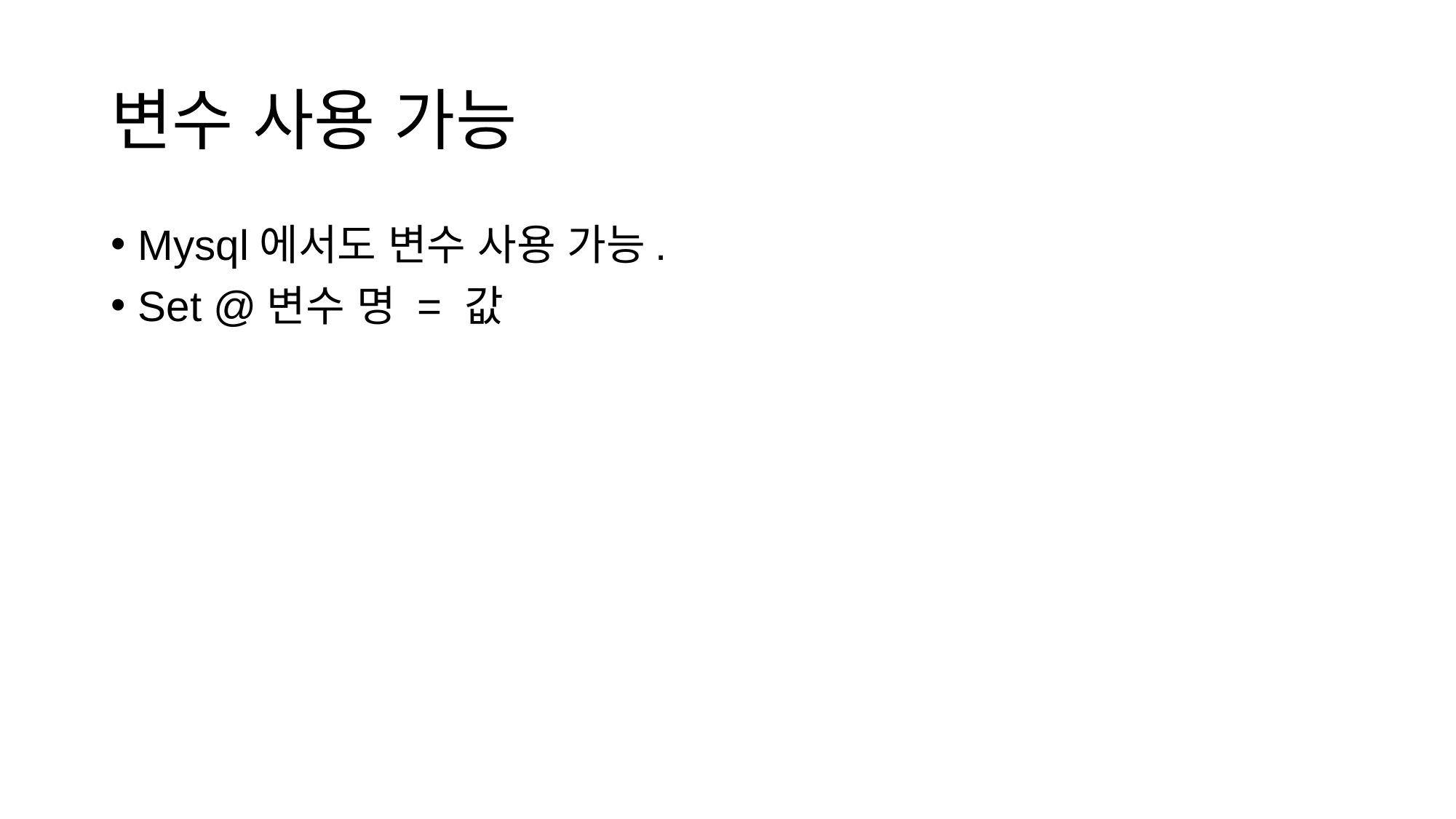

# 변수 사용 가능
Mysql에서도 변수 사용 가능.
Set @변수 명 = 값